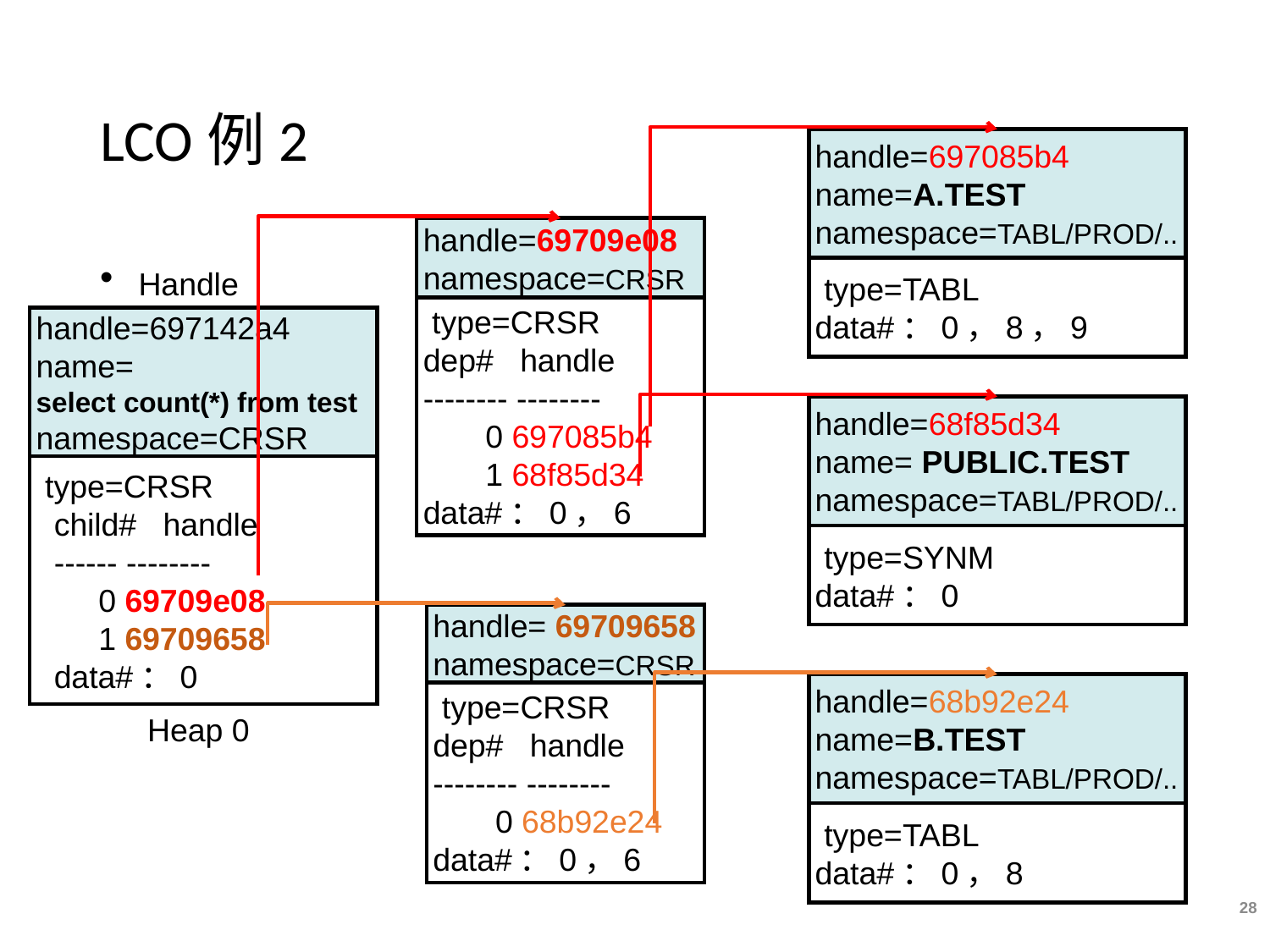

# LCO例2
handle=697085b4
name=A.TEST
namespace=TABL/PROD/..
 type=TABL
data#：0，8，9
handle=69709e08
namespace=CRSR
 type=CRSR
dep#   handle
-------- --------
       0 697085b4
       1 68f85d34
data#：0，6

Handle
handle=697142a4
name=
select count(*) from test
namespace=CRSR
 type=CRSR
  child#   handle
  ------ --------
       0 69709e08
       1 69709658
  data#：0
handle=68f85d34
name= PUBLIC.TEST
namespace=TABL/PROD/..
 type=SYNM
data#：0
handle= 69709658
namespace=CRSR
 type=CRSR
dep#   handle
-------- --------
       0 68b92e24
data#：0，6
handle=68b92e24
name=B.TEST
namespace=TABL/PROD/..
 type=TABL
data#：0，8
Heap 0

28